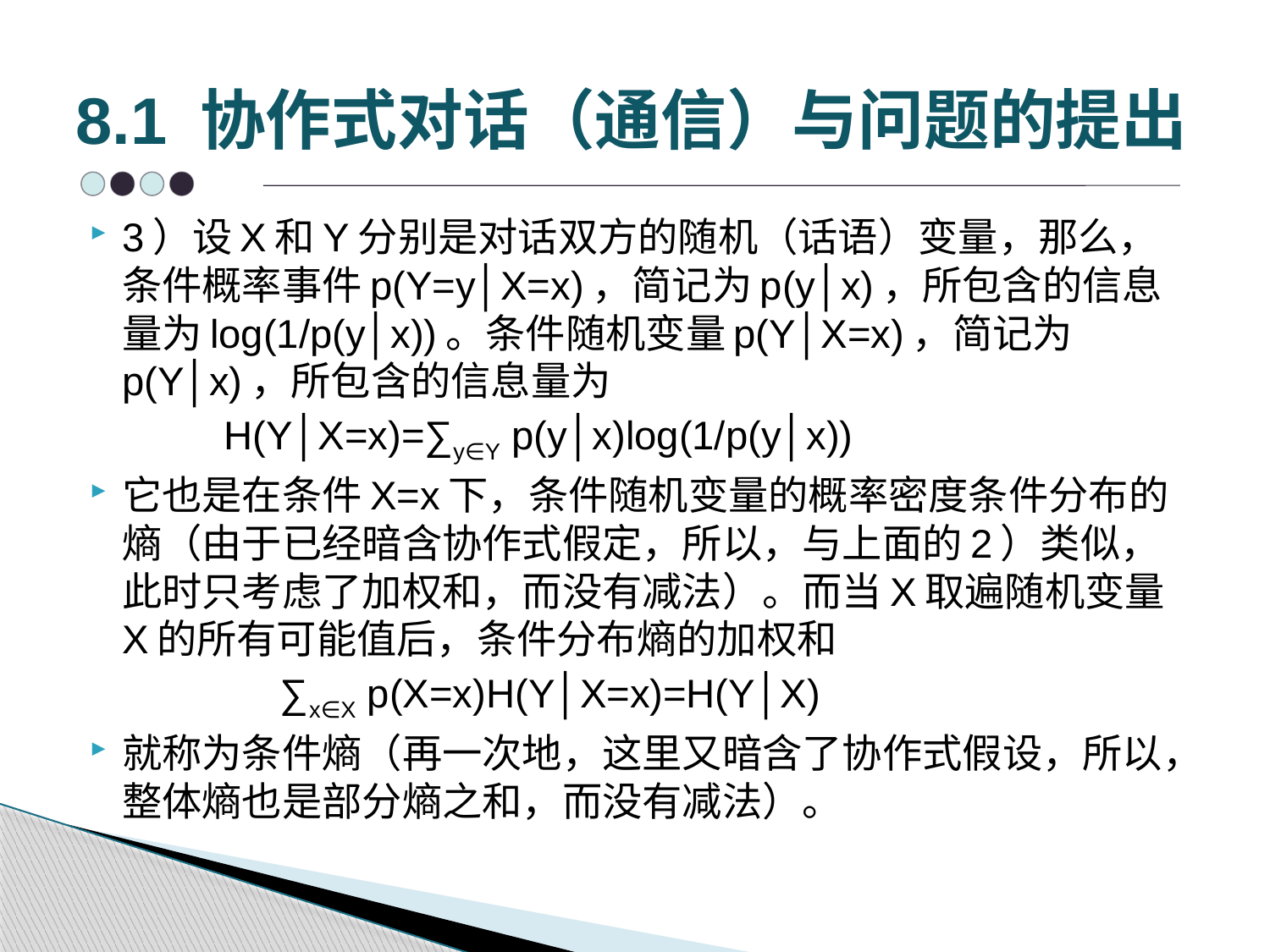

# 8.1 协作式对话（通信）与问题的提出

3）设X和Y分别是对话双方的随机（话语）变量，那么，条件概率事件p(Y=y│X=x)，简记为p(y│x)，所包含的信息量为log(1/p(y│x))。条件随机变量p(Y│X=x)，简记为p(Y│x)，所包含的信息量为
            H(Y│X=x)=∑y∈Y p(y│x)log(1/p(y│x))
它也是在条件X=x下，条件随机变量的概率密度条件分布的熵（由于已经暗含协作式假定，所以，与上面的2）类似，此时只考虑了加权和，而没有减法）。而当X取遍随机变量X的所有可能值后，条件分布熵的加权和
                 ∑x∈X p(X=x)H(Y│X=x)=H(Y│X)
就称为条件熵（再一次地，这里又暗含了协作式假设，所以，整体熵也是部分熵之和，而没有减法）。